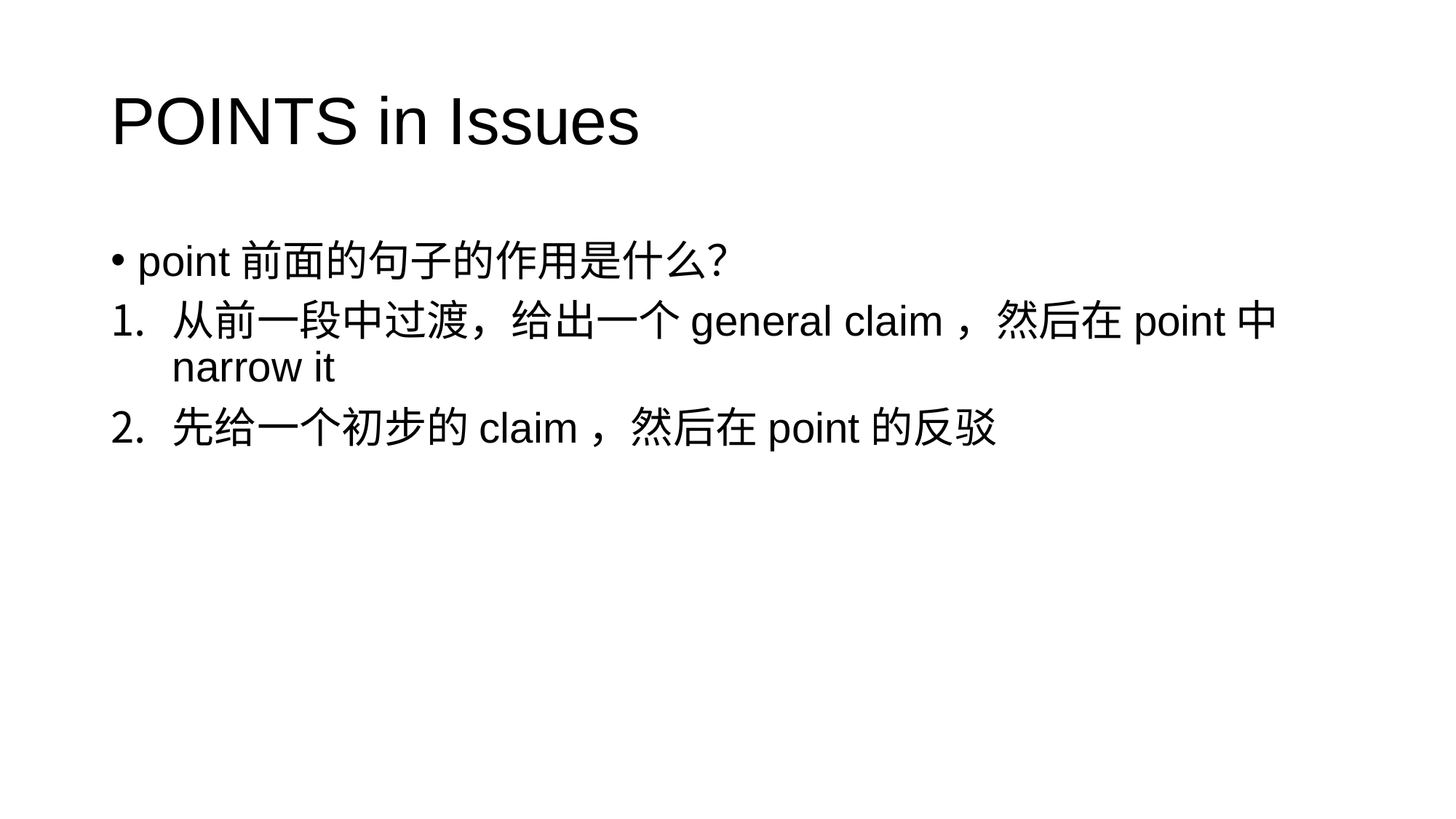

# POINTS in Issues
point前面的句子的作用是什么？
从前一段中过渡，给出一个general claim，然后在point中narrow it
先给一个初步的claim，然后在point的反驳